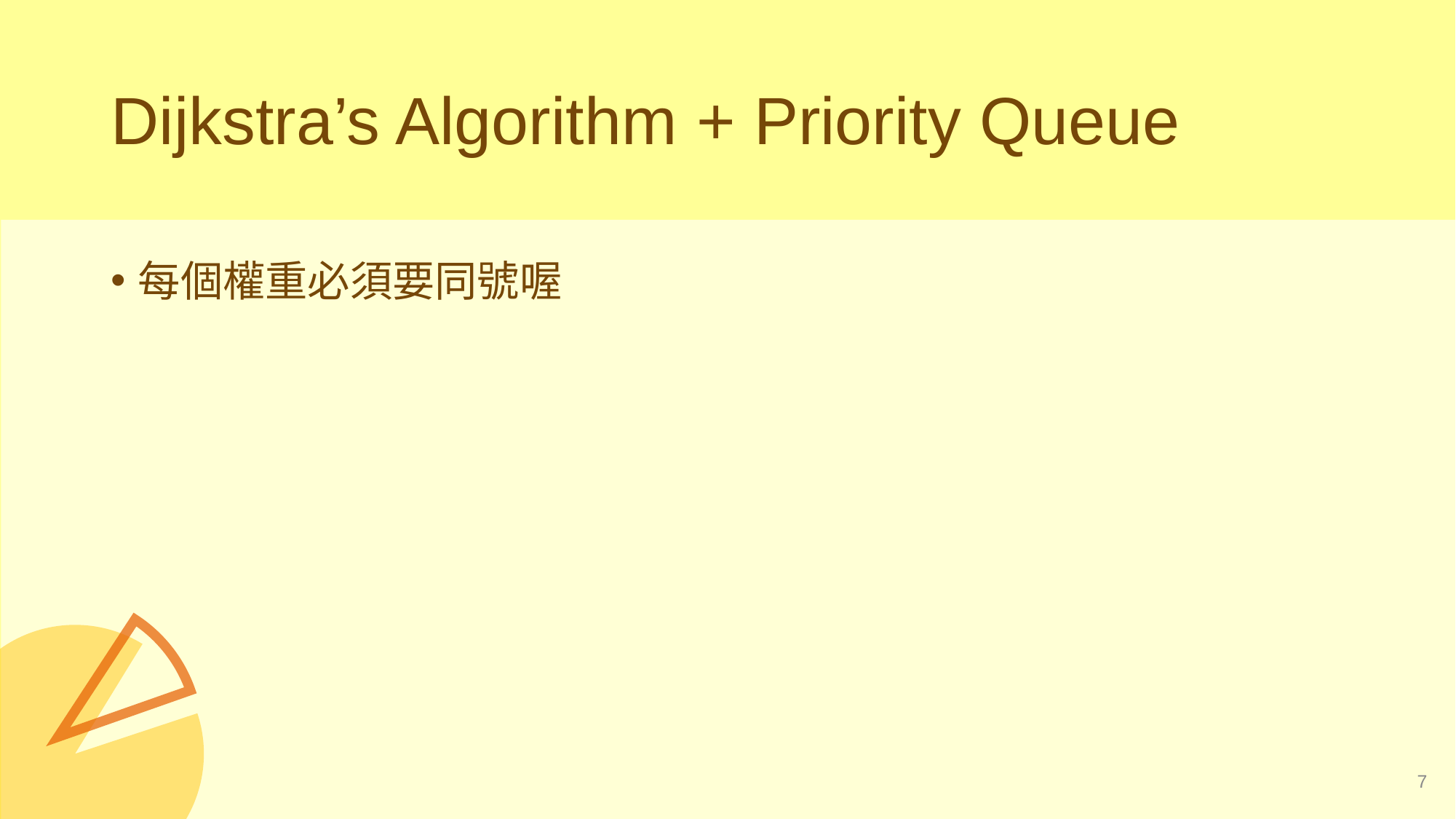

# Dijkstra’s Algorithm + Priority Queue
每個權重必須要同號喔
7